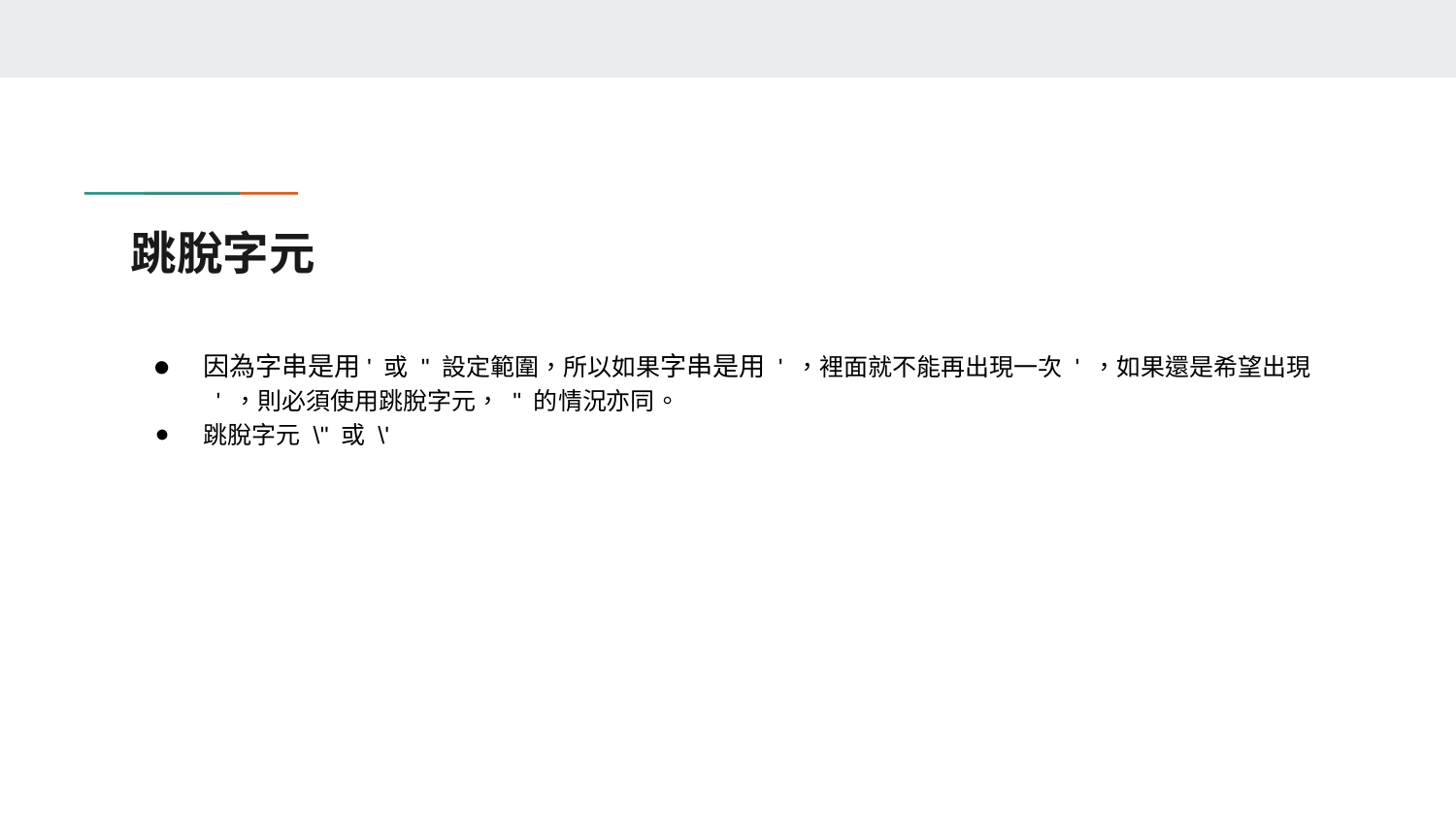

# 跳脫字元
因為字串是用' 或 " 設定範圍，所以如果字串是用 ' ，裡面就不能再出現一次 ' ，如果還是希望出現 ' ，則必須使用跳脫字元， " 的情況亦同。
跳脫字元 \" 或 \'